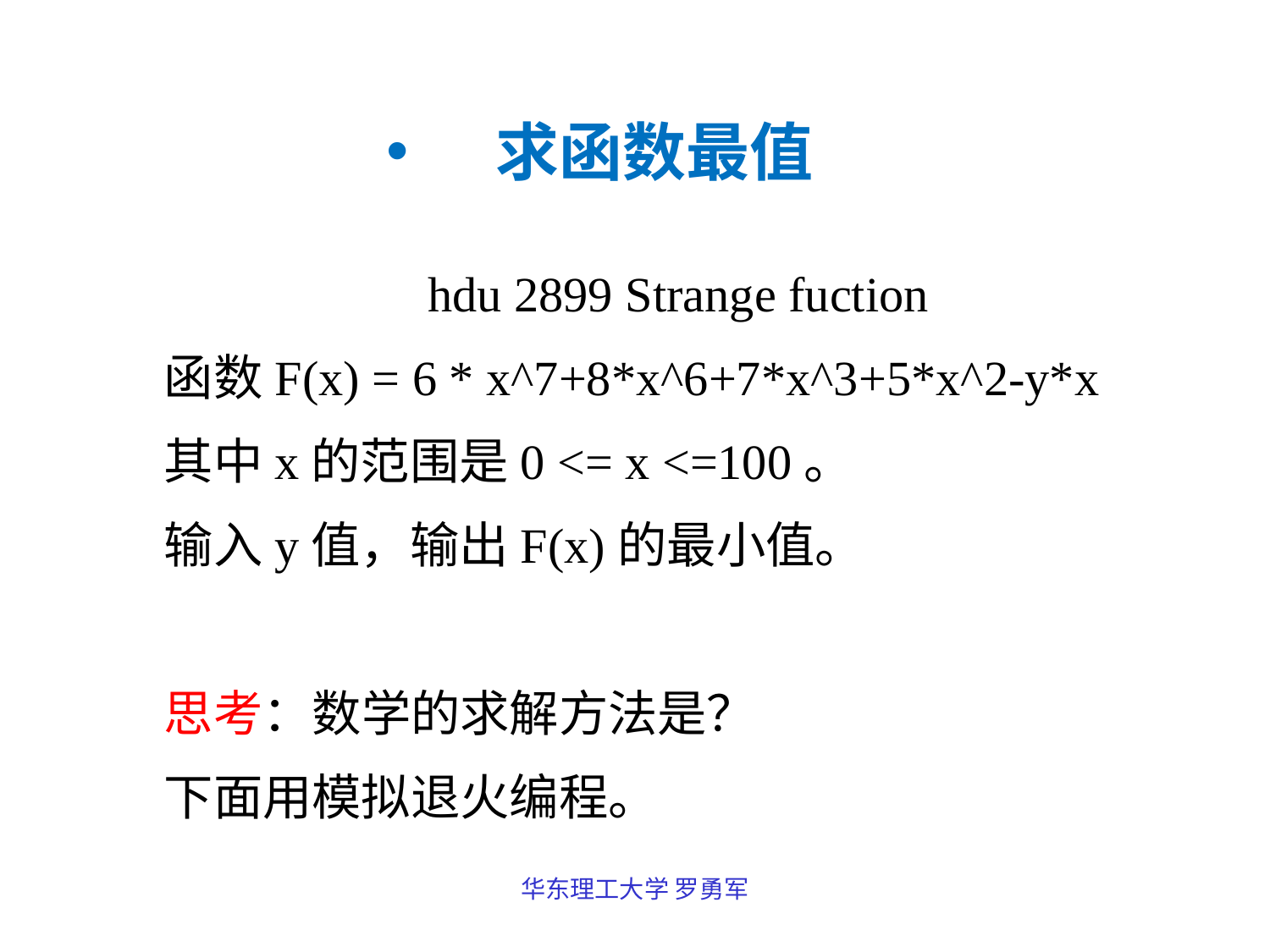

求函数最值
      hdu 2899 Strange fuction
     函数F(x) = 6 * x^7+8*x^6+7*x^3+5*x^2-y*x
     其中x的范围是0 <= x <=100。
     输入y值，输出F(x)的最小值。

     思考：数学的求解方法是？
     下面用模拟退火编程。
华东理工大学 罗勇军